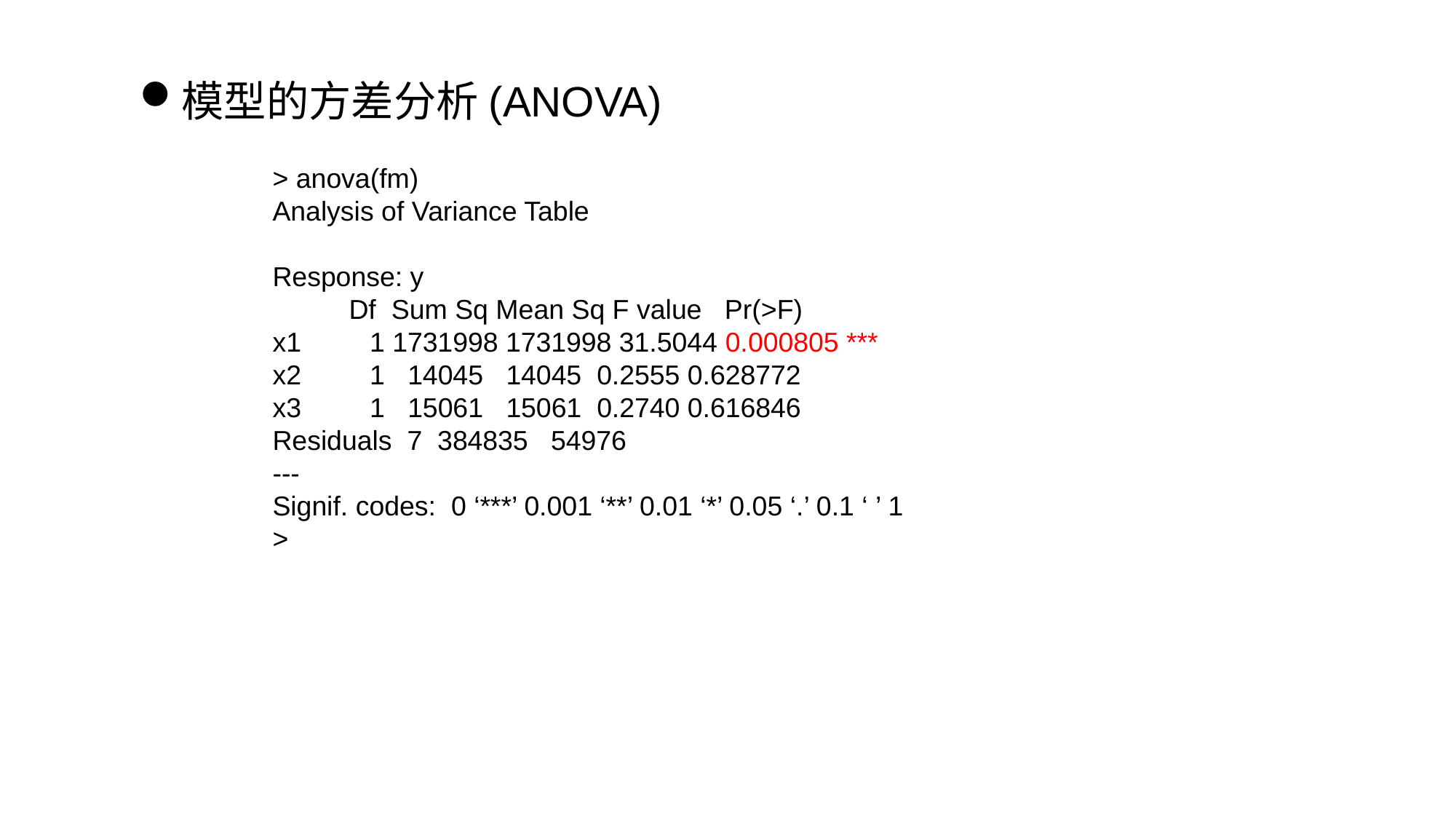

模型的方差分析(ANOVA)
> anova(fm)
Analysis of Variance Table

Response: y
          Df  Sum Sq Mean Sq F value   Pr(>F)
x1         1 1731998 1731998 31.5044 0.000805 ***
x2         1   14045   14045  0.2555 0.628772
x3         1   15061   15061  0.2740 0.616846
Residuals  7  384835   54976
---
Signif. codes:  0 ‘***’ 0.001 ‘**’ 0.01 ‘*’ 0.05 ‘.’ 0.1 ‘ ’ 1
>